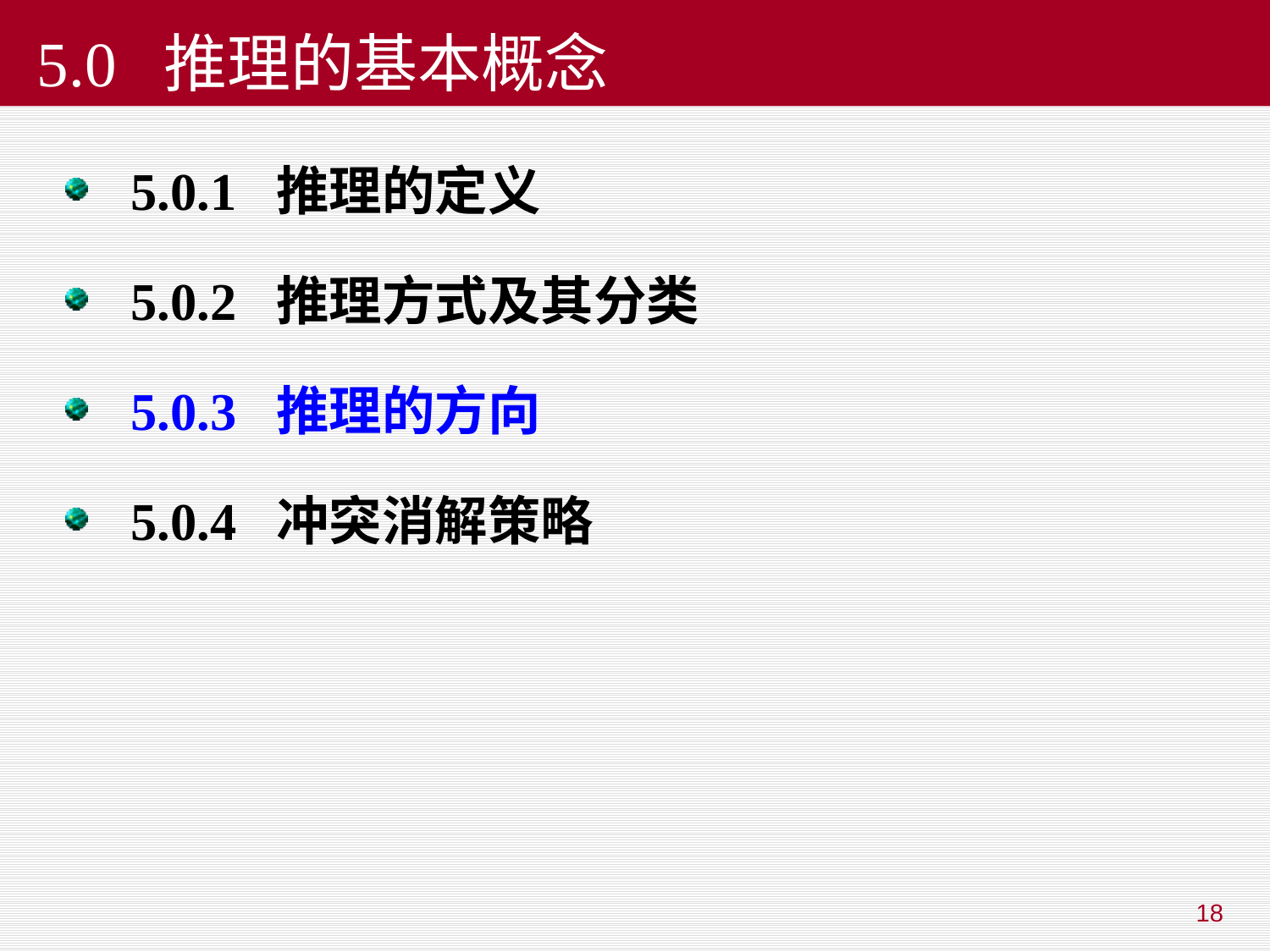

# 5.0  推理的基本概念
5.0.1  推理的定义
5.0.2  推理方式及其分类
5.0.3  推理的方向
5.0.4  冲突消解策略
18